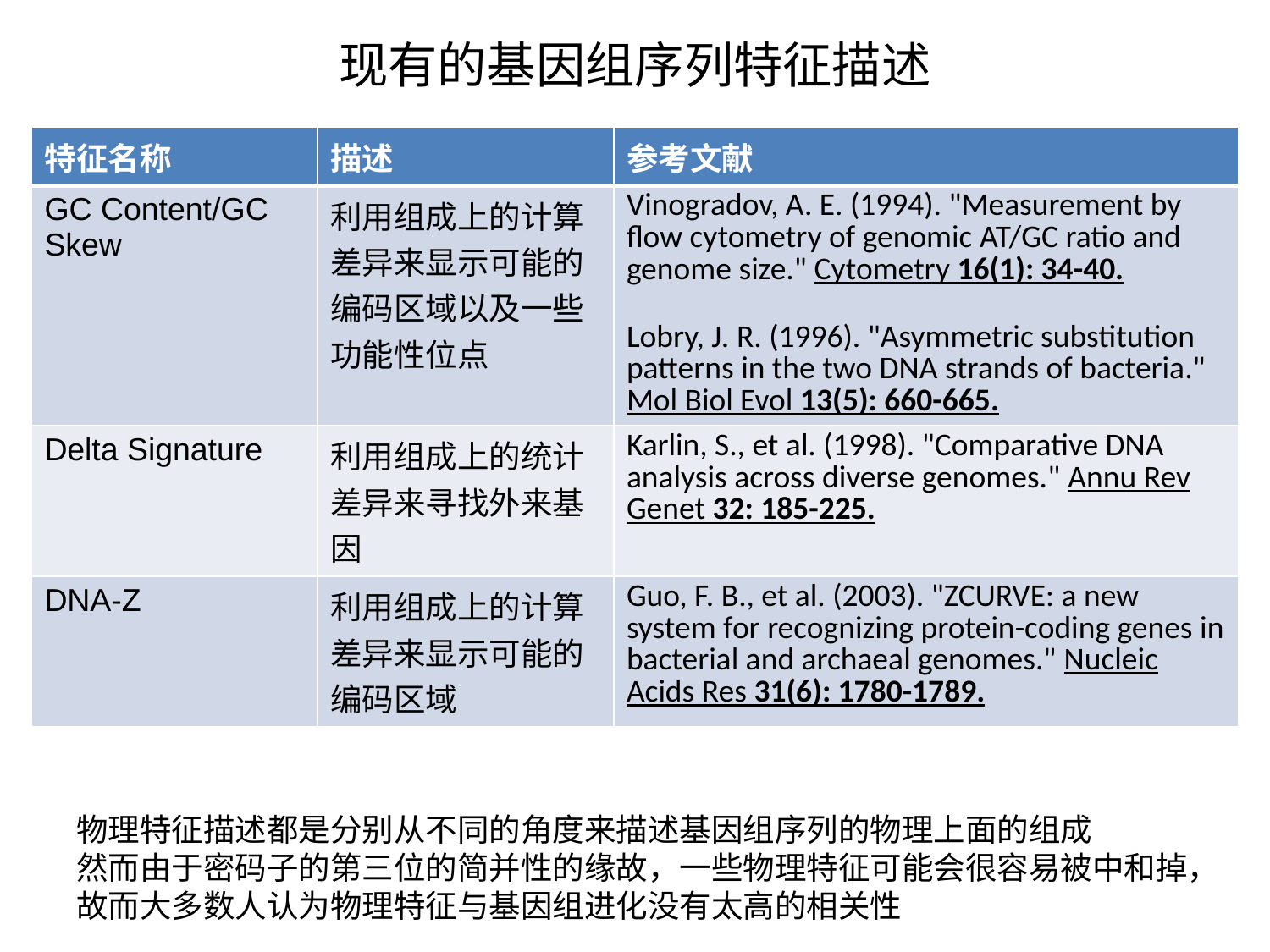

# 现有的基因组序列特征描述
| 特征名称 | 描述 | 参考文献 |
| --- | --- | --- |
| GC Content/GC Skew | 利用组成上的计算差异来显示可能的编码区域以及一些功能性位点 | Vinogradov, A. E. (1994). "Measurement by flow cytometry of genomic AT/GC ratio and genome size." Cytometry 16(1): 34-40. Lobry, J. R. (1996). "Asymmetric substitution patterns in the two DNA strands of bacteria." Mol Biol Evol 13(5): 660-665. |
| Delta Signature | 利用组成上的统计差异来寻找外来基因 | Karlin, S., et al. (1998). "Comparative DNA analysis across diverse genomes." Annu Rev Genet 32: 185-225. |
| DNA-Z | 利用组成上的计算差异来显示可能的编码区域 | Guo, F. B., et al. (2003). "ZCURVE: a new system for recognizing protein-coding genes in bacterial and archaeal genomes." Nucleic Acids Res 31(6): 1780-1789. |
物理特征描述都是分别从不同的角度来描述基因组序列的物理上面的组成
然而由于密码子的第三位的简并性的缘故，一些物理特征可能会很容易被中和掉，
故而大多数人认为物理特征与基因组进化没有太高的相关性